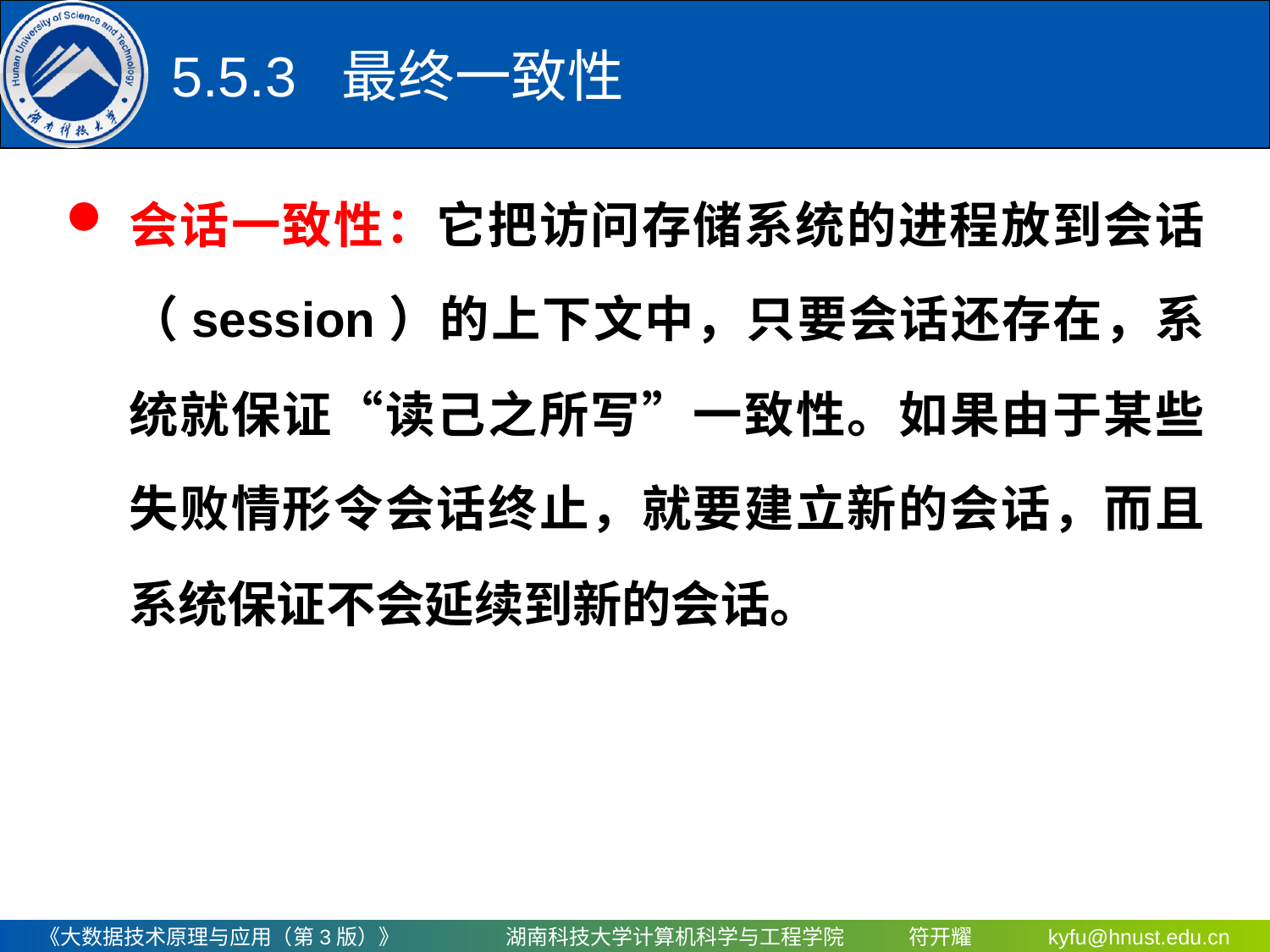

5.5.3  最终一致性
会话一致性：它把访问存储系统的进程放到会话（session）的上下文中，只要会话还存在，系统就保证“读己之所写”一致性。如果由于某些失败情形令会话终止，就要建立新的会话，而且系统保证不会延续到新的会话。